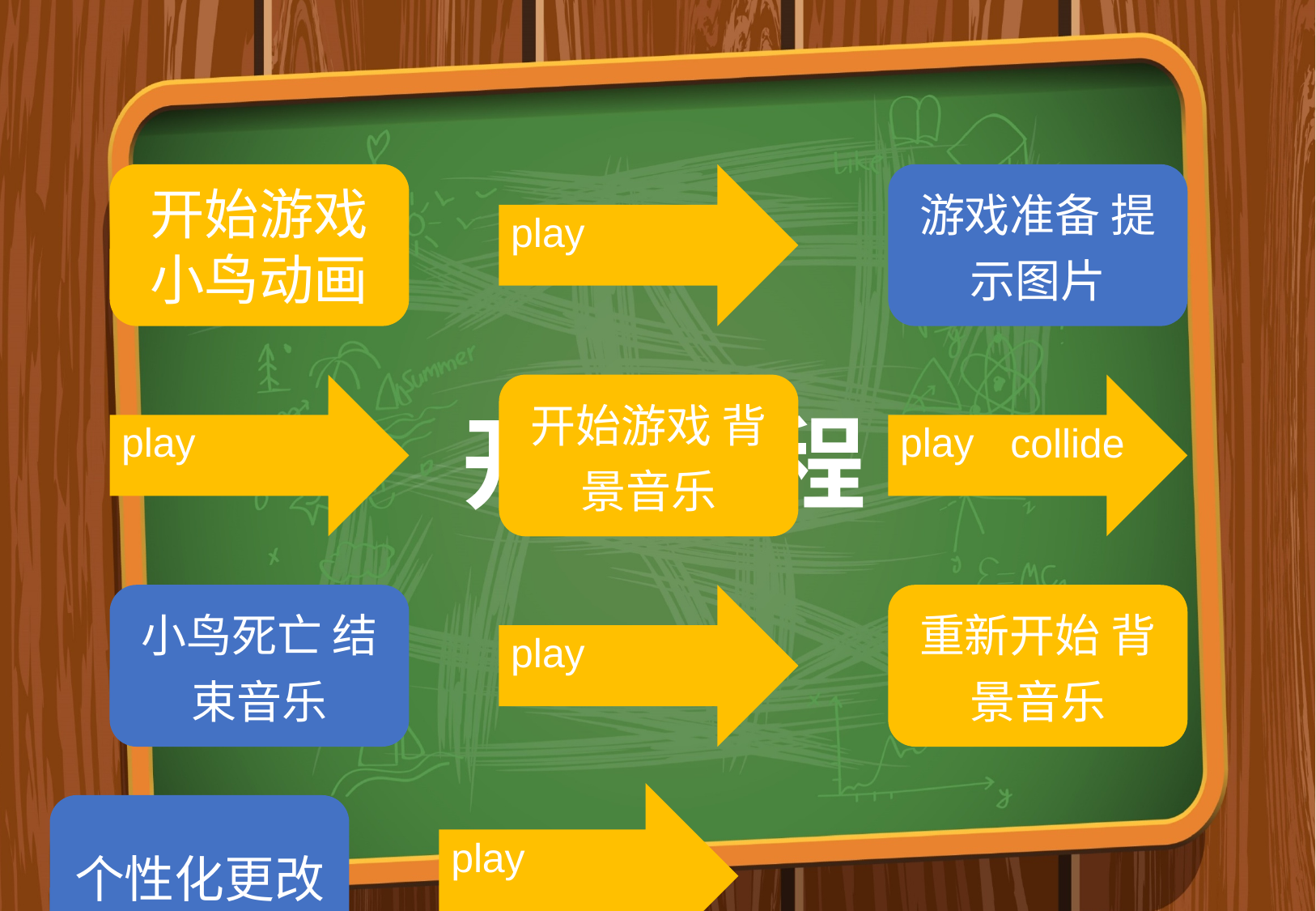

开始游戏 小鸟动画
play
游戏准备 提示图片
开始游戏 背景音乐
重新开始 背景音乐
小鸟死亡 结束音乐
个性化更改
开发流程
collide